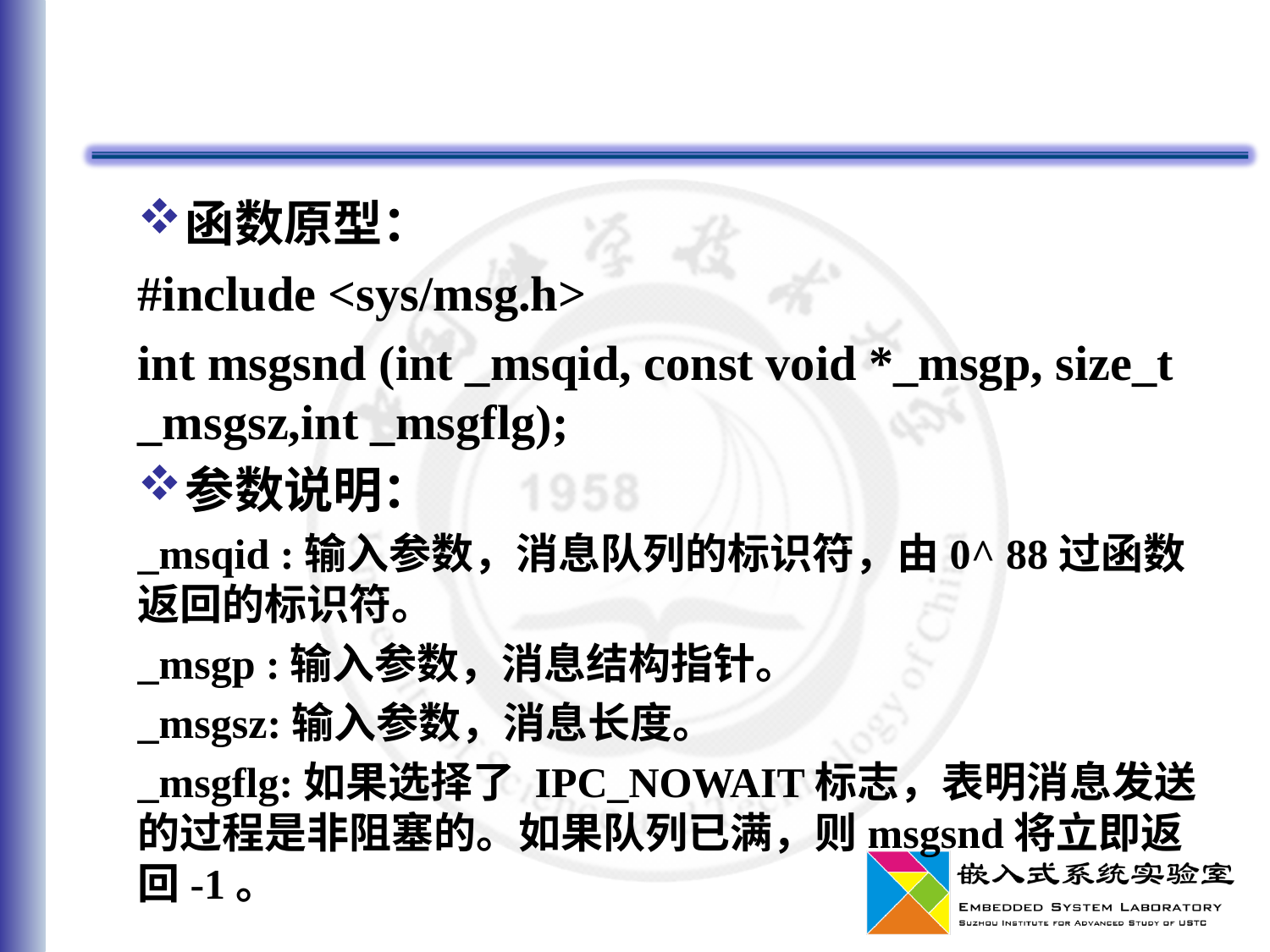

#
函数原型：
#include <sys/msg.h>
int msgsnd (int _msqid, const void *_msgp, size_t _msgsz,int _msgflg);
参数说明：
_msqid :输入参数，消息队列的标识符，由0^ 88过函数返回的标识符。
_msgp :输入参数，消息结构指针。
_msgsz:输入参数，消息长度。
_msgflg:如果选择了 IPC_NOWAIT标志，表明消息发送的过程是非阻塞的。如果队列已满，则msgsnd将立即返回-1。